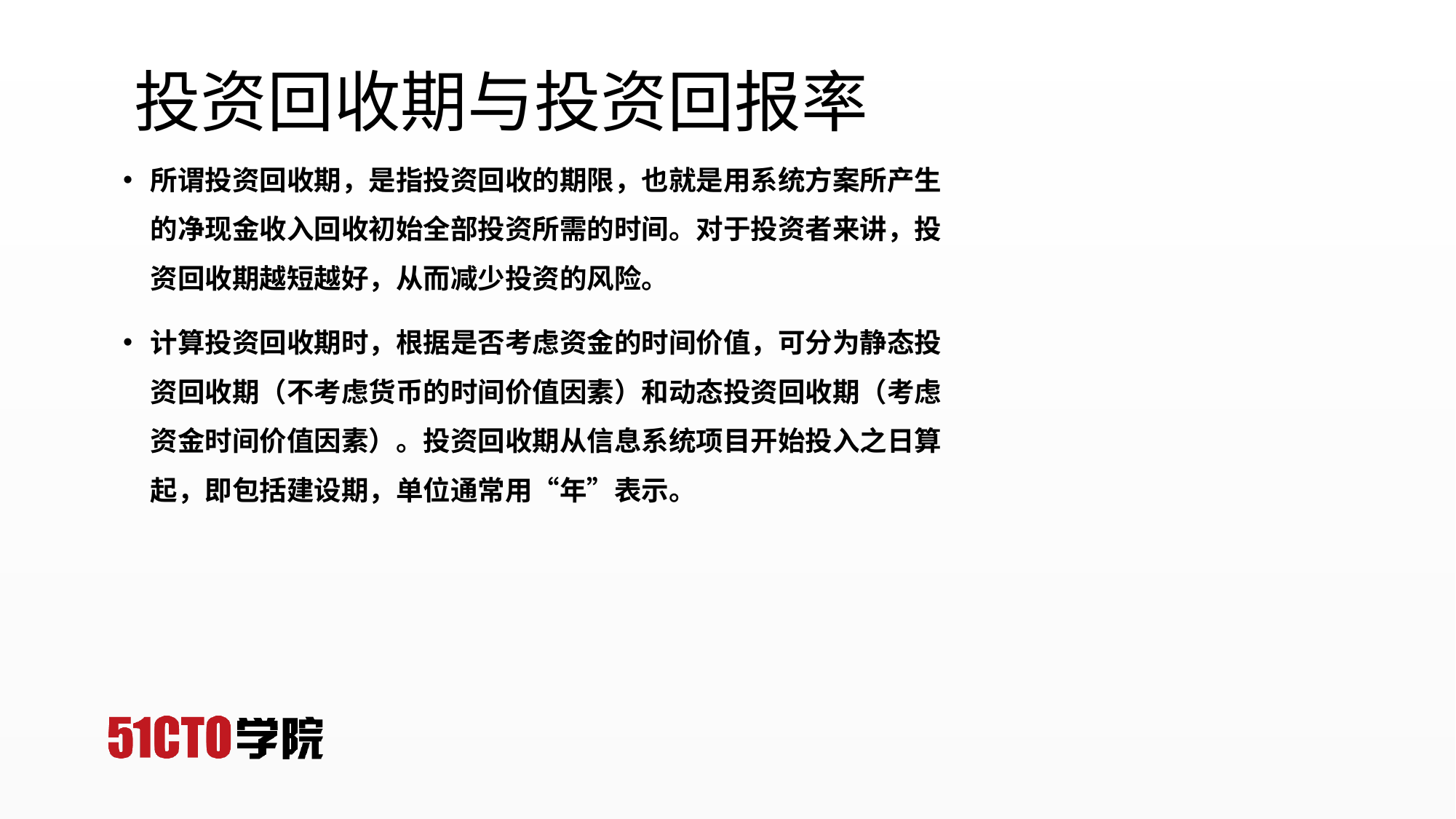

# 投资回收期与投资回报率
所谓投资回收期，是指投资回收的期限，也就是用系统方案所产生的净现金收入回收初始全部投资所需的时间。对于投资者来讲，投资回收期越短越好，从而减少投资的风险。
计算投资回收期时，根据是否考虑资金的时间价值，可分为静态投资回收期（不考虑货币的时间价值因素）和动态投资回收期（考虑资金时间价值因素）。投资回收期从信息系统项目开始投入之日算起，即包括建设期，单位通常用“年”表示。